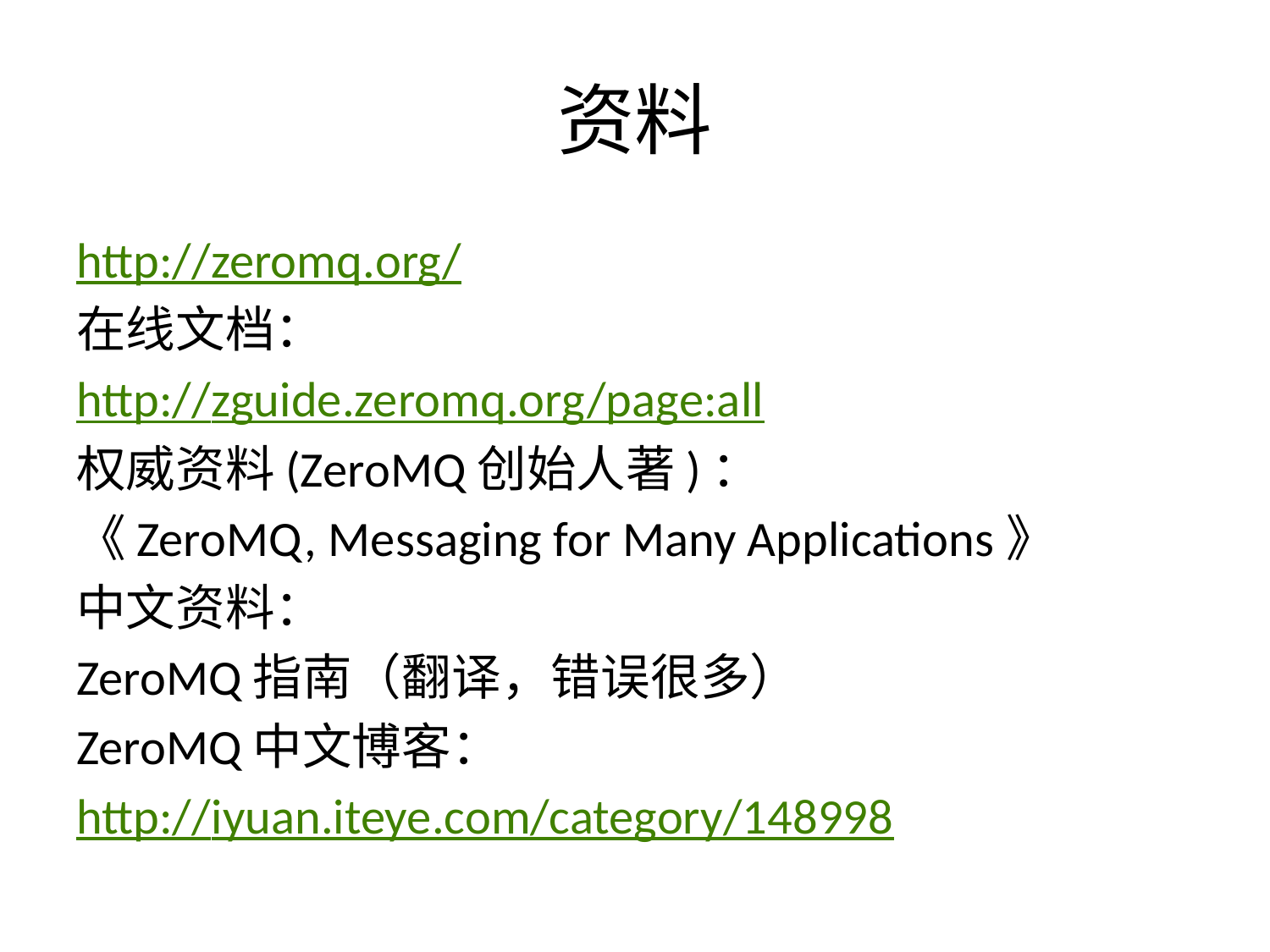

# 资料
http://zeromq.org/
在线文档：
http://zguide.zeromq.org/page:all
权威资料(ZeroMQ创始人著)：
《ZeroMQ, Messaging for Many Applications》
中文资料：
ZeroMQ指南（翻译，错误很多）
ZeroMQ中文博客：
http://iyuan.iteye.com/category/148998